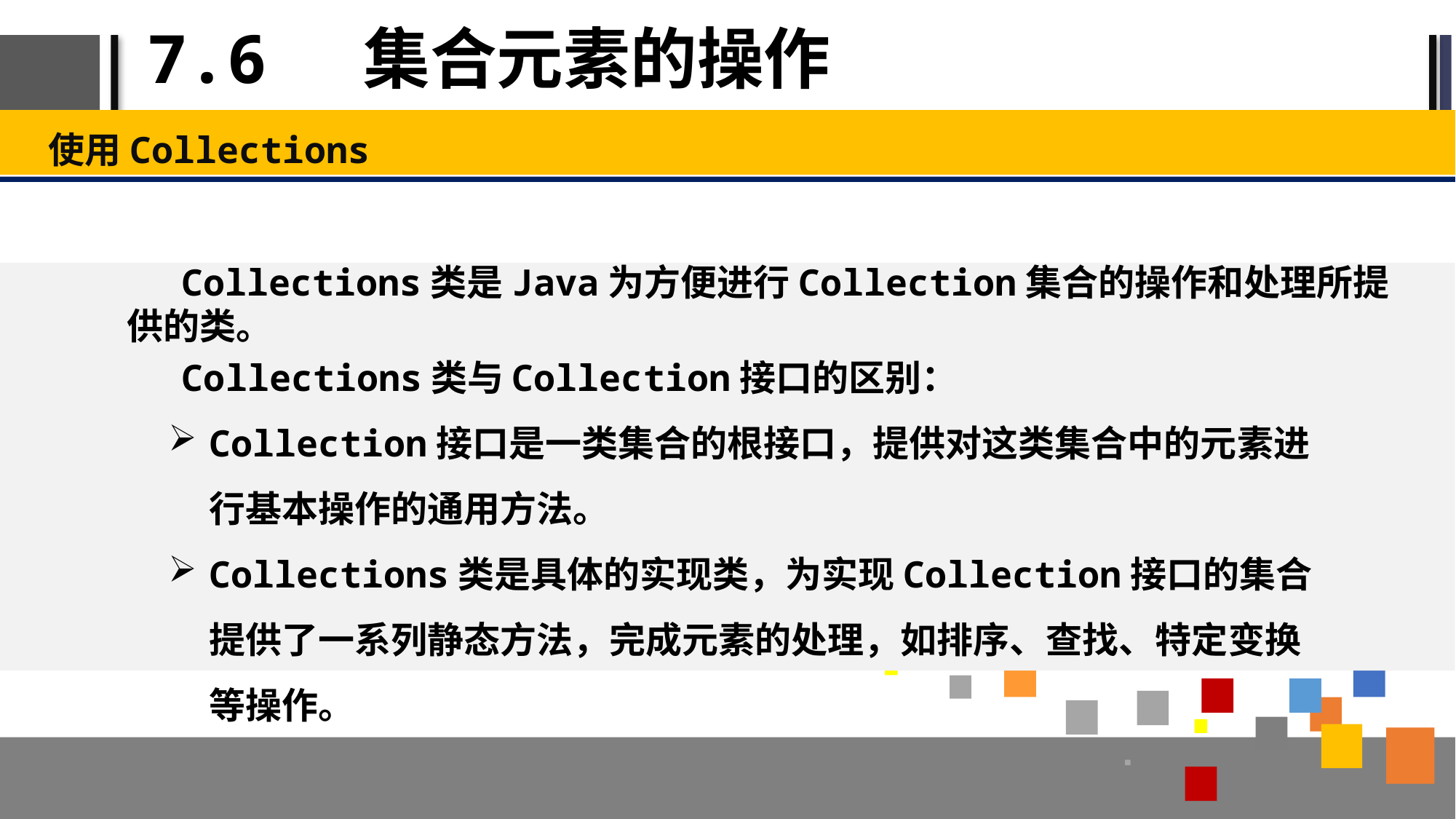

# 7.6  集合元素的操作

使用Collections

Collections类是Java为方便进行Collection集合的操作和处理所提供的类。

Collections类与Collection接口的区别：
Collection接口是一类集合的根接口，提供对这类集合中的元素进行基本操作的通用方法。
Collections类是具体的实现类，为实现Collection接口的集合提供了一系列静态方法，完成元素的处理，如排序、查找、特定变换等操作。